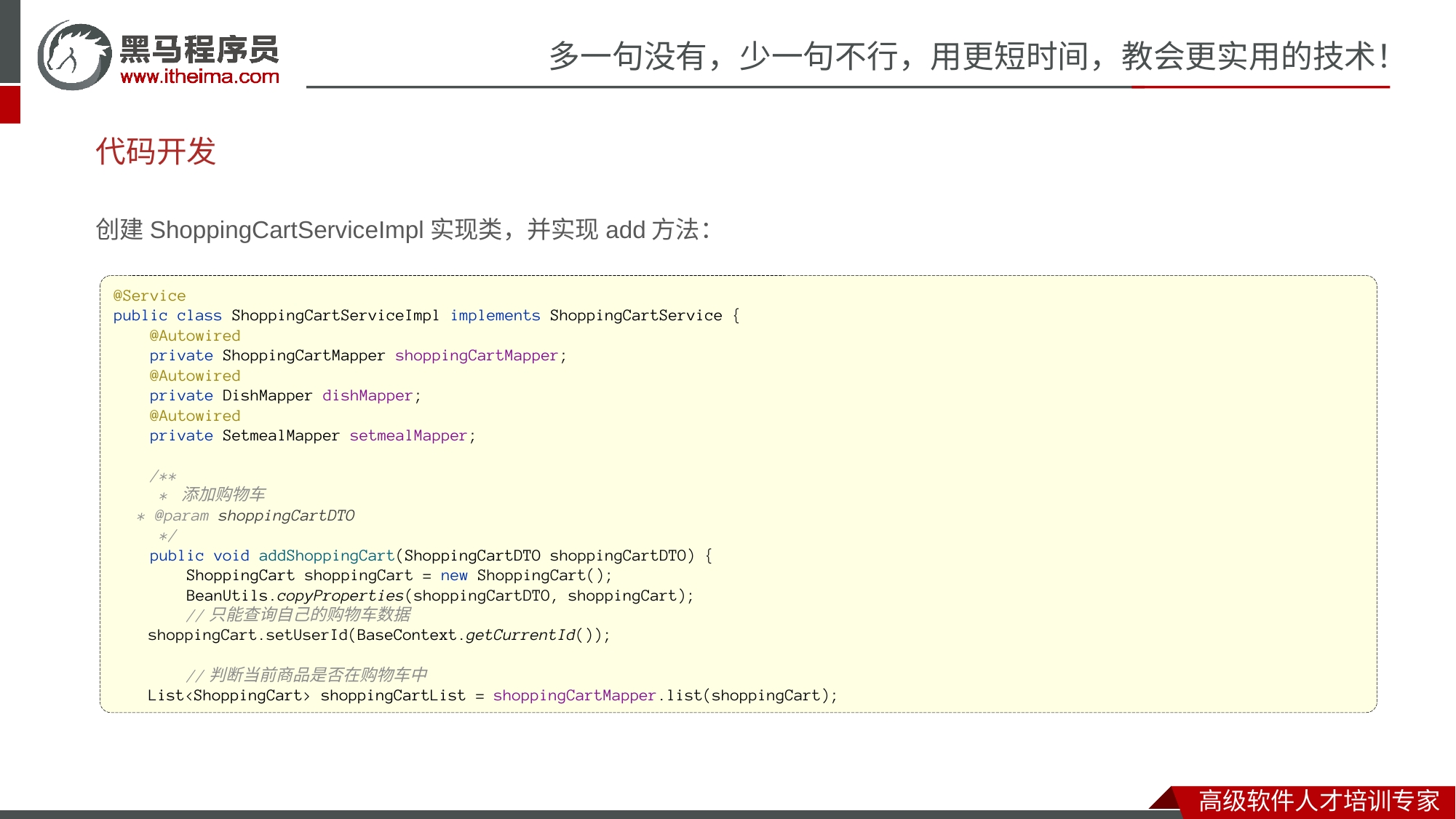

# 代码开发
创建ShoppingCartServiceImpl实现类，并实现add方法：
@Service
public class ShoppingCartServiceImpl implements ShoppingCartService {
    @Autowired
    private ShoppingCartMapper shoppingCartMapper;
    @Autowired
    private DishMapper dishMapper;
    @Autowired
    private SetmealMapper setmealMapper;
    /**
     * 添加购物车
     * @param shoppingCartDTO
     */
    public void addShoppingCart(ShoppingCartDTO shoppingCartDTO) {
        ShoppingCart shoppingCart = new ShoppingCart();
        BeanUtils.copyProperties(shoppingCartDTO, shoppingCart);
        //只能查询自己的购物车数据
        shoppingCart.setUserId(BaseContext.getCurrentId());
        //判断当前商品是否在购物车中
        List<ShoppingCart> shoppingCartList = shoppingCartMapper.list(shoppingCart);